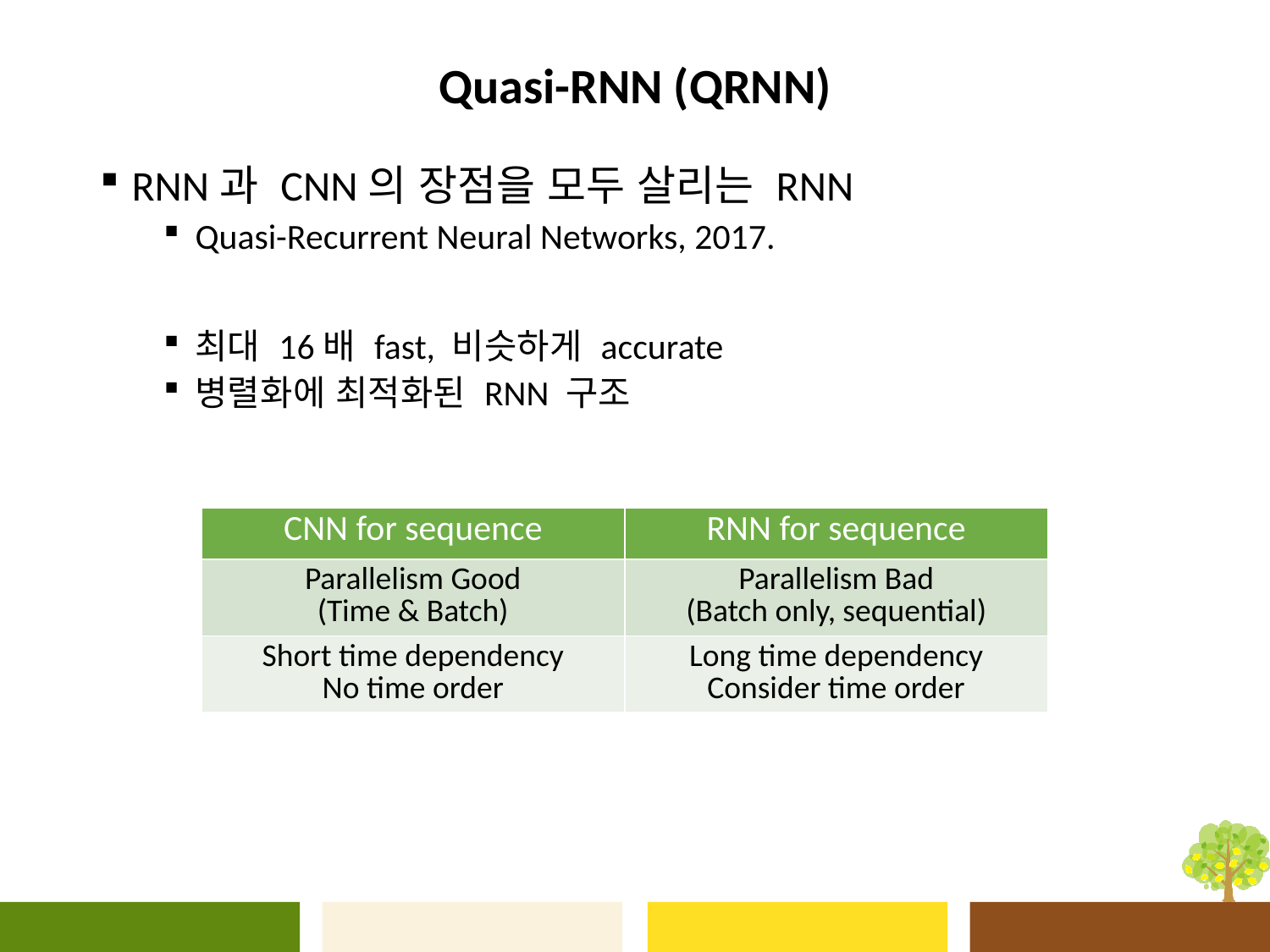

# Quasi-RNN (QRNN)
RNN과 CNN의 장점을 모두 살리는 RNN
Quasi-Recurrent Neural Networks, 2017.

최대 16배 fast, 비슷하게 accurate
병렬화에 최적화된 RNN 구조
| CNN for sequence | RNN for sequence |
| --- | --- |
| Parallelism Good (Time & Batch) | Parallelism Bad (Batch only, sequential) |
| Short time dependency No time order | Long time dependency Consider time order |